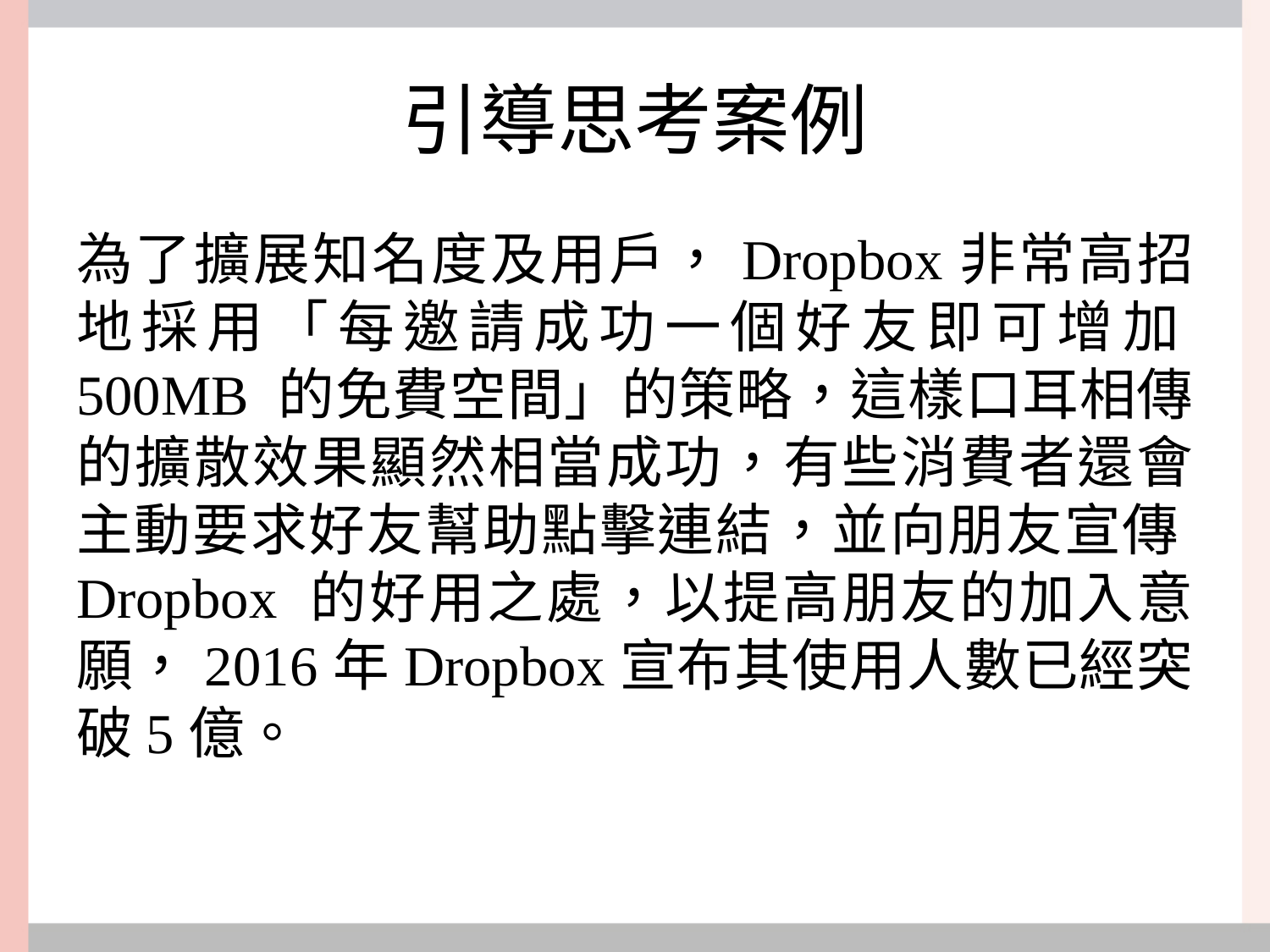

# 引導思考案例
為了擴展知名度及用戶，Dropbox非常高招地採用「每邀請成功一個好友即可增加500MB 的免費空間」的策略，這樣口耳相傳的擴散效果顯然相當成功，有些消費者還會主動要求好友幫助點擊連結，並向朋友宣傳Dropbox 的好用之處，以提高朋友的加入意願，2016年Dropbox宣布其使用人數已經突破5億。